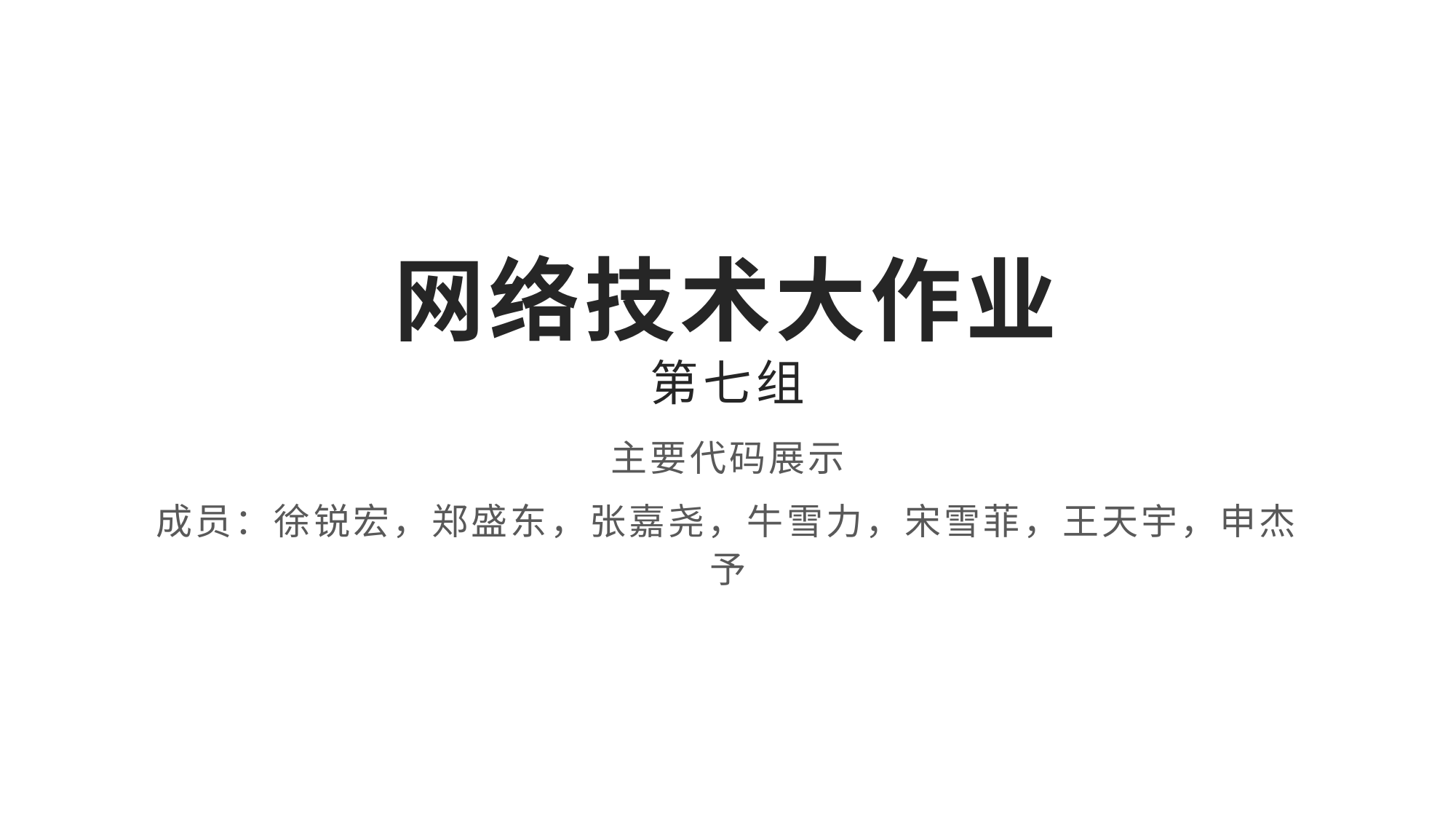

# 网络技术大作业 第七组
主要代码展示
成员：徐锐宏，郑盛东，张嘉尧，牛雪力，宋雪菲，王天宇，申杰予